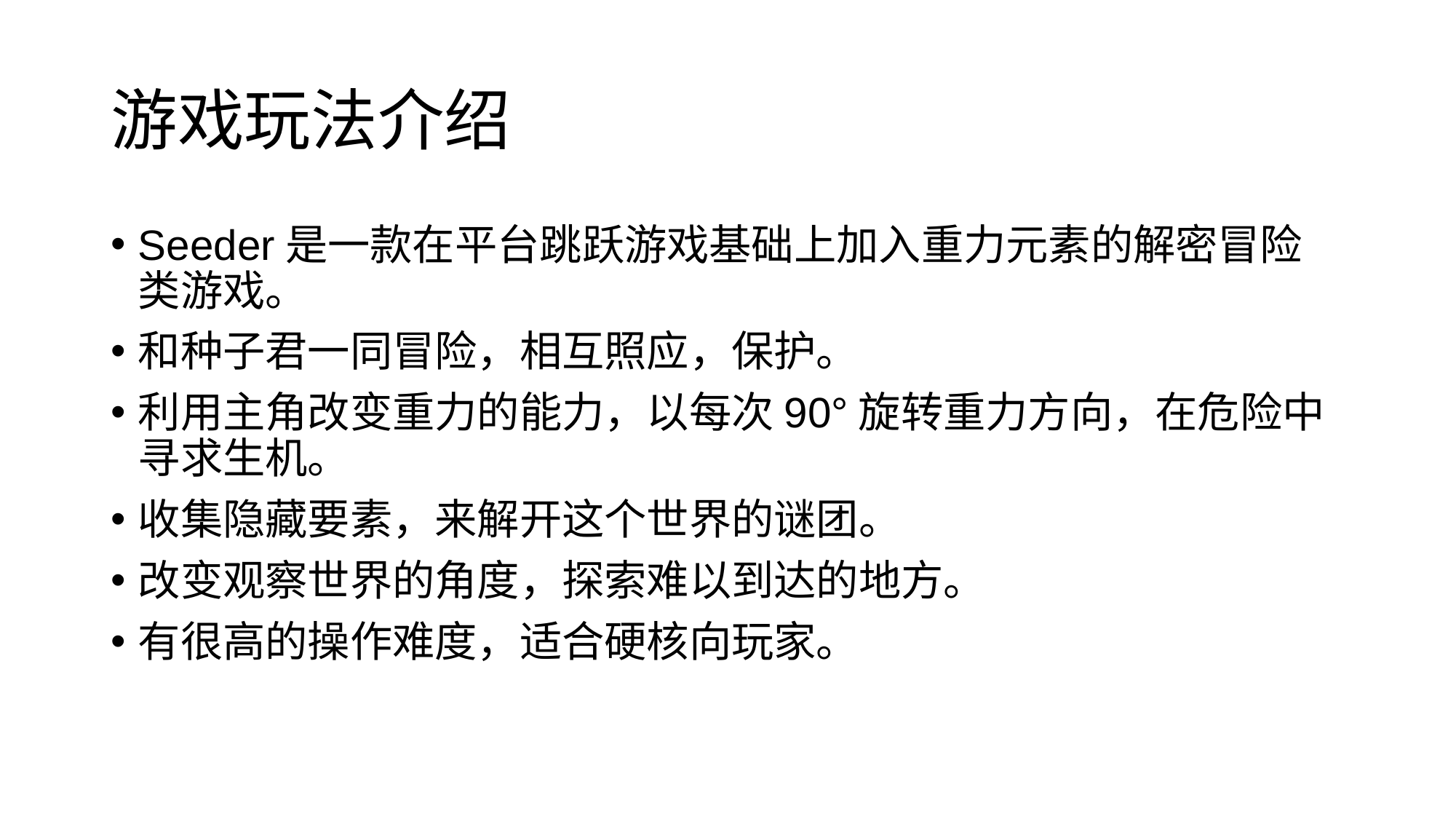

# 游戏玩法介绍
Seeder是一款在平台跳跃游戏基础上加入重力元素的解密冒险类游戏。
和种子君一同冒险，相互照应，保护。
利用主角改变重力的能力，以每次90°旋转重力方向，在危险中寻求生机。
收集隐藏要素，来解开这个世界的谜团。
改变观察世界的角度，探索难以到达的地方。
有很高的操作难度，适合硬核向玩家。